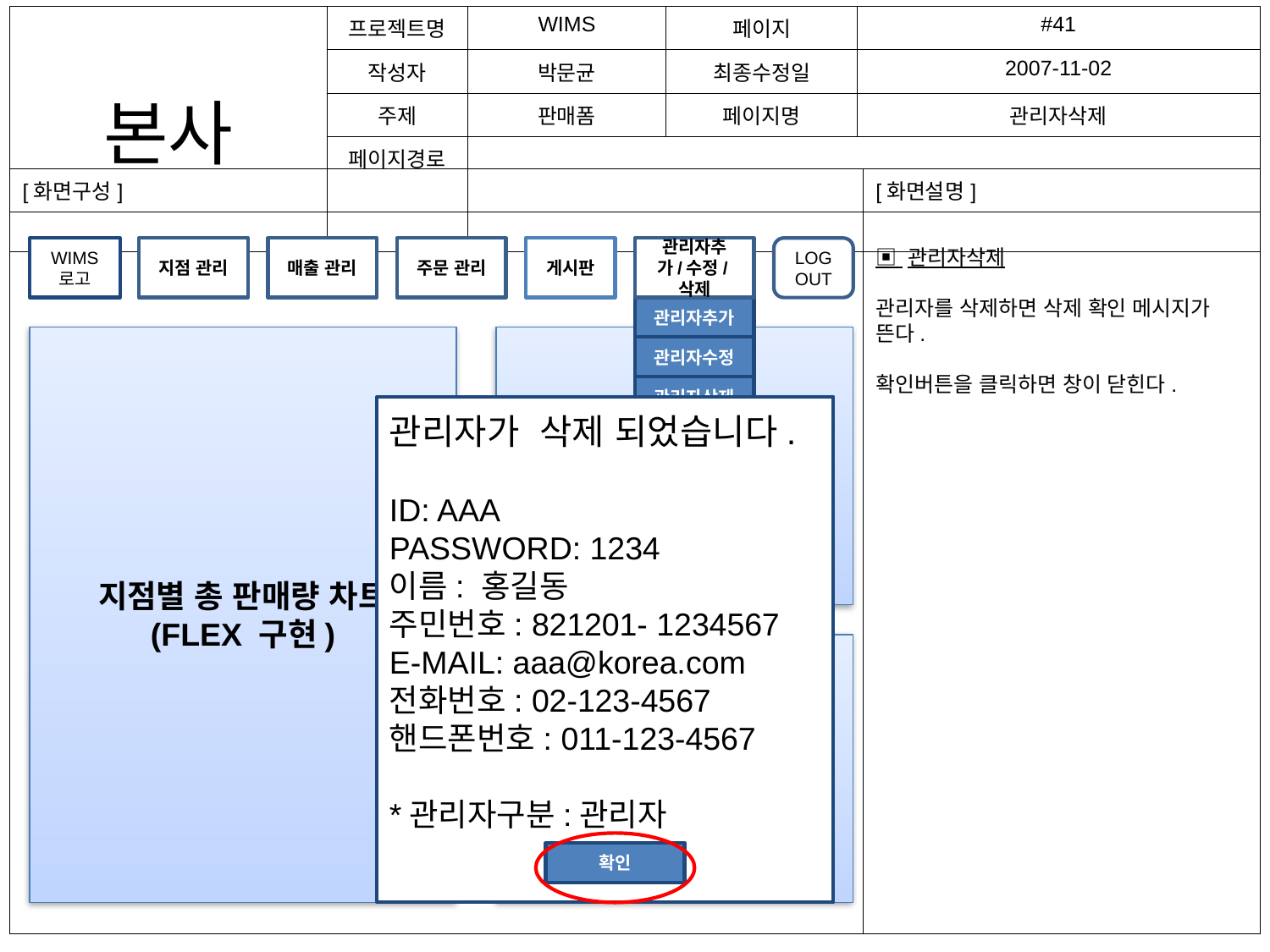

| 본사 | 프로젝트명 | WIMS | 페이지 | #41 |
| --- | --- | --- | --- | --- |
|  | 작성자 | 박문균 | 최종수정일 | 2007-11-02 |
|  | 주제 | 판매폼 | 페이지명 | 관리자삭제 |
|  | 페이지경로 |  |  |  |
| [화면구성] | [화면설명] |
| --- | --- |
|  |  |
관리자추가/수정/삭제
WIMS
로고
지점 관리
매출 관리
주문 관리
게시판
LOG OUT
▣ 관리자삭제

관리자를 삭제하면 삭제 확인 메시지가 뜬다.

확인버튼을 클릭하면 창이 닫힌다.

관리자추가
지점별 총 판매량 차트
(FLEX 구현)
각 지점 측
주문요청 리스트
관리자수정
관리자삭제

관리자가  삭제 되었습니다.

ID: AAA
PASSWORD: 1234
이름: 홍길동
주민번호: 821201- 1234567
E-MAIL: aaa@korea.com
전화번호: 02-123-4567
핸드폰번호: 011-123-4567

*관리자구분:관리자

확인
본사게시판 최근 내용